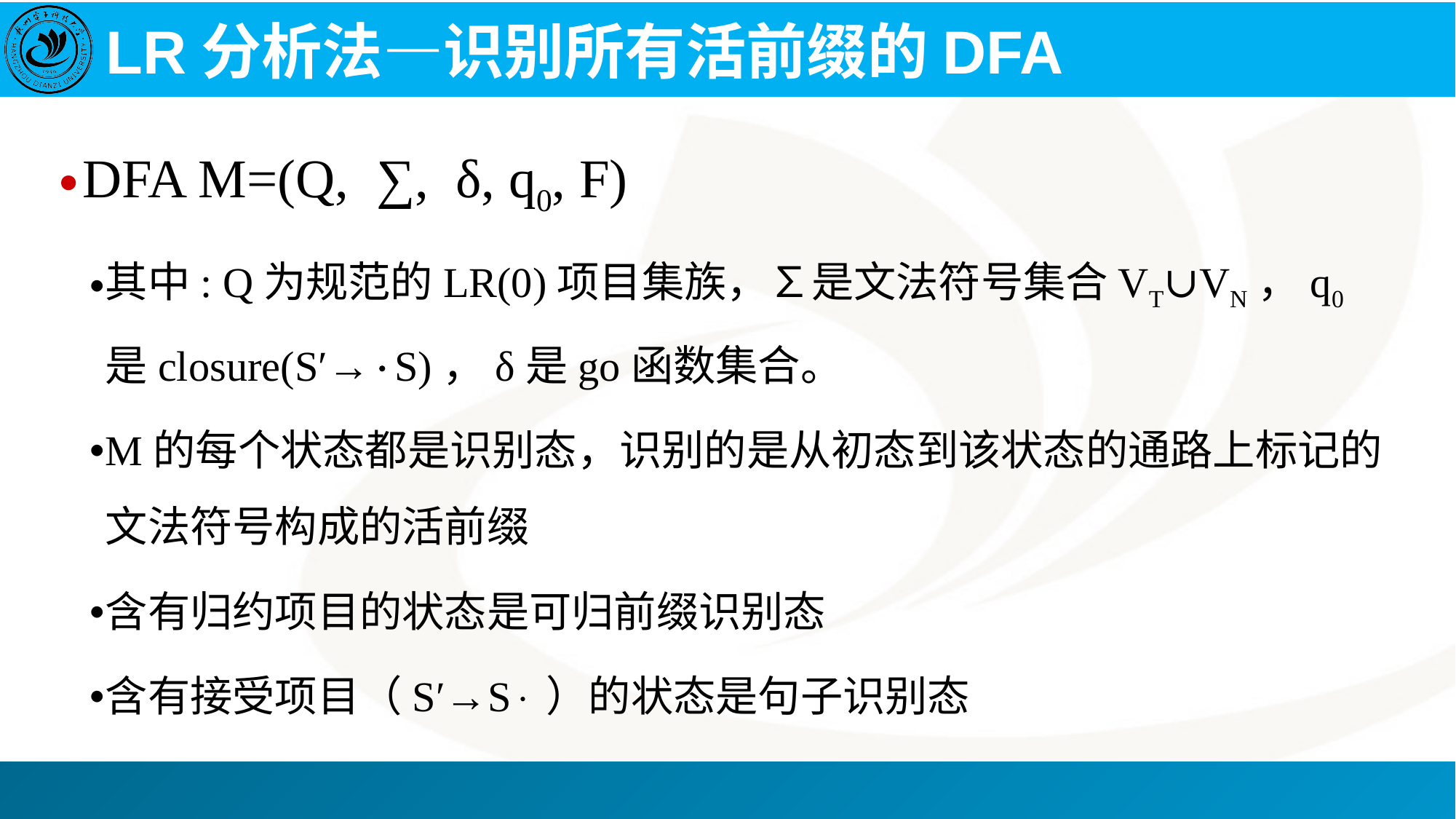

# LR分析法—识别所有活前缀的DFA
DFA M=(Q,  ∑,  δ, q0, F)
其中: Q为规范的LR(0)项目集族，∑是文法符号集合VT∪VN，q0是closure(S′→⋅S)，δ是go函数集合。
M的每个状态都是识别态，识别的是从初态到该状态的通路上标记的文法符号构成的活前缀
含有归约项目的状态是可归前缀识别态
含有接受项目（S′→S⋅）的状态是句子识别态
66